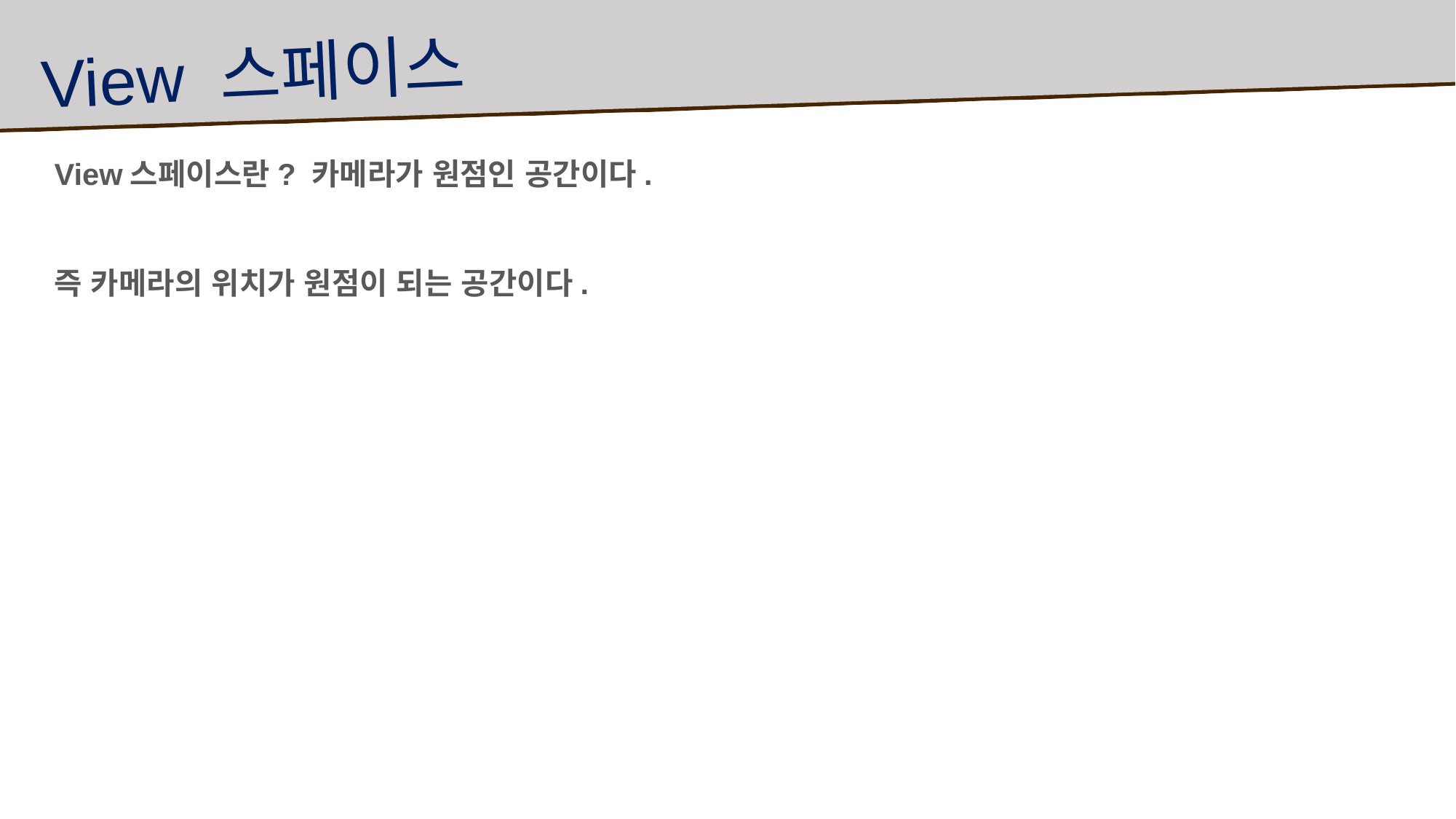

View 스페이스

View스페이스란? 카메라가 원점인 공간이다.

즉 카메라의 위치가 원점이 되는 공간이다.